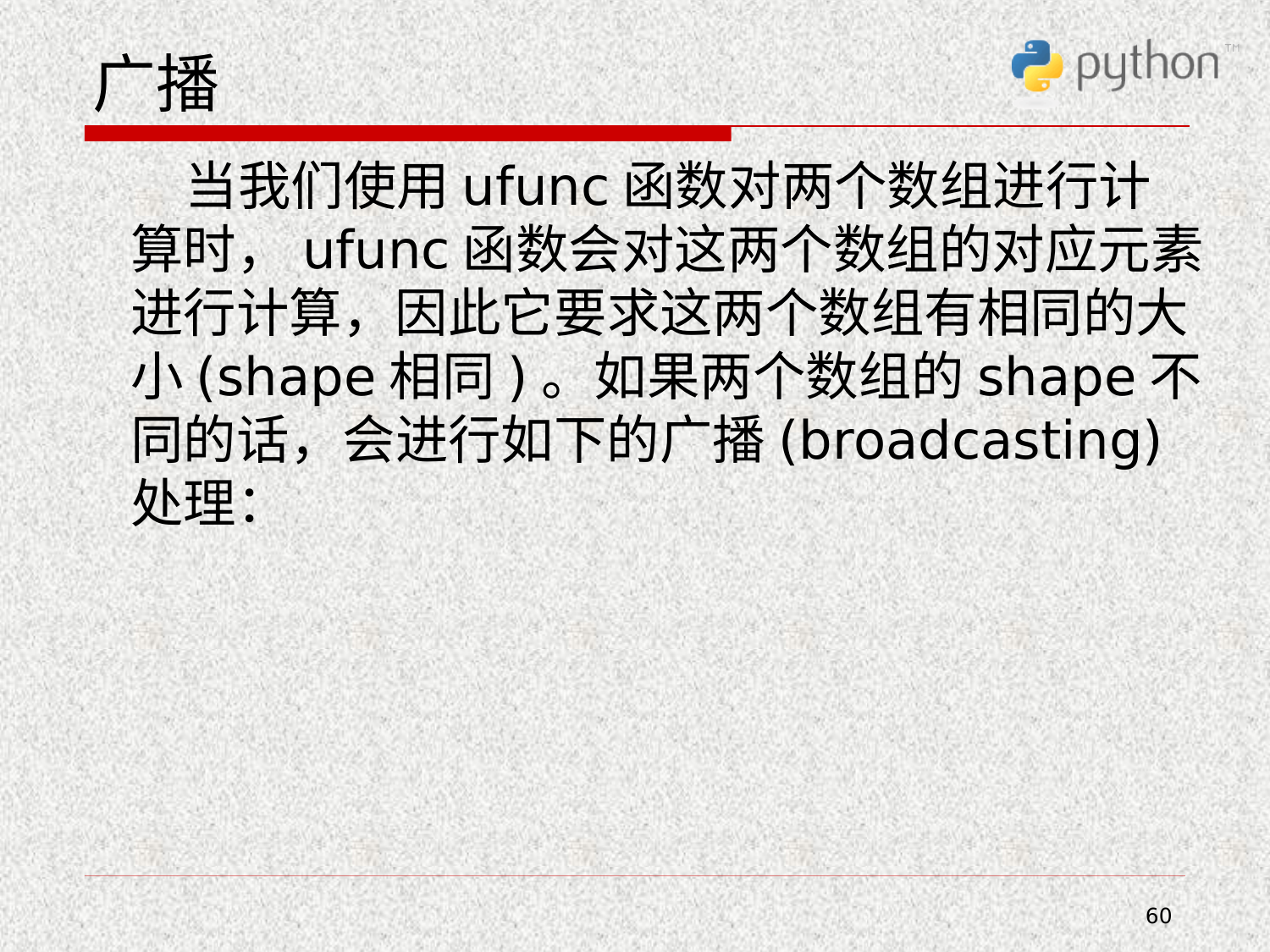

# 广播
         当我们使用ufunc函数对两个数组进行计算时，ufunc函数会对这两个数组的对应元素进行计算，因此它要求这两个数组有相同的大小(shape相同)。如果两个数组的shape不同的话，会进行如下的广播(broadcasting)处理：
60